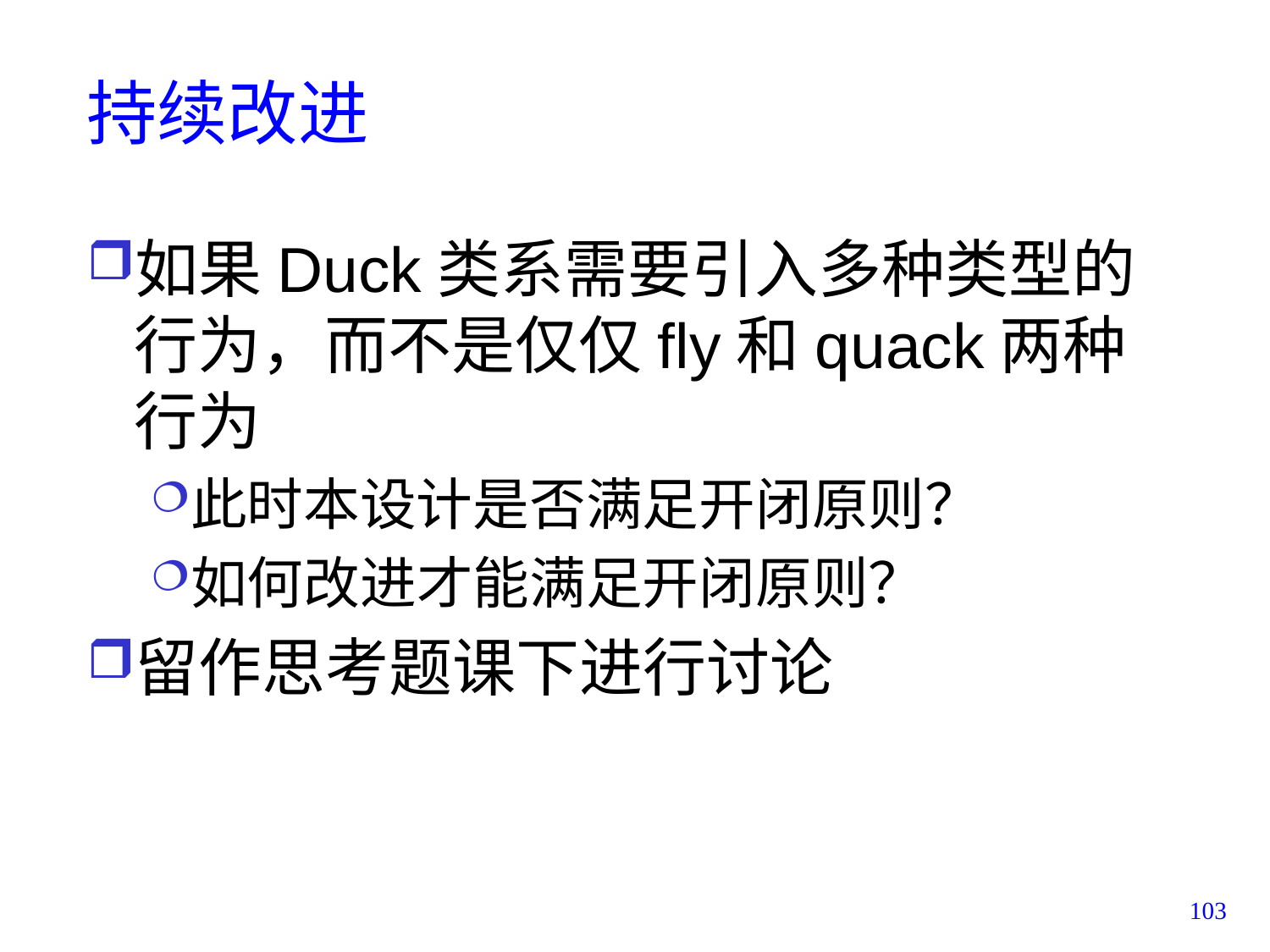

# 持续改进
如果Duck类系需要引入多种类型的行为，而不是仅仅fly和quack两种行为
此时本设计是否满足开闭原则？
如何改进才能满足开闭原则？
留作思考题课下进行讨论
103